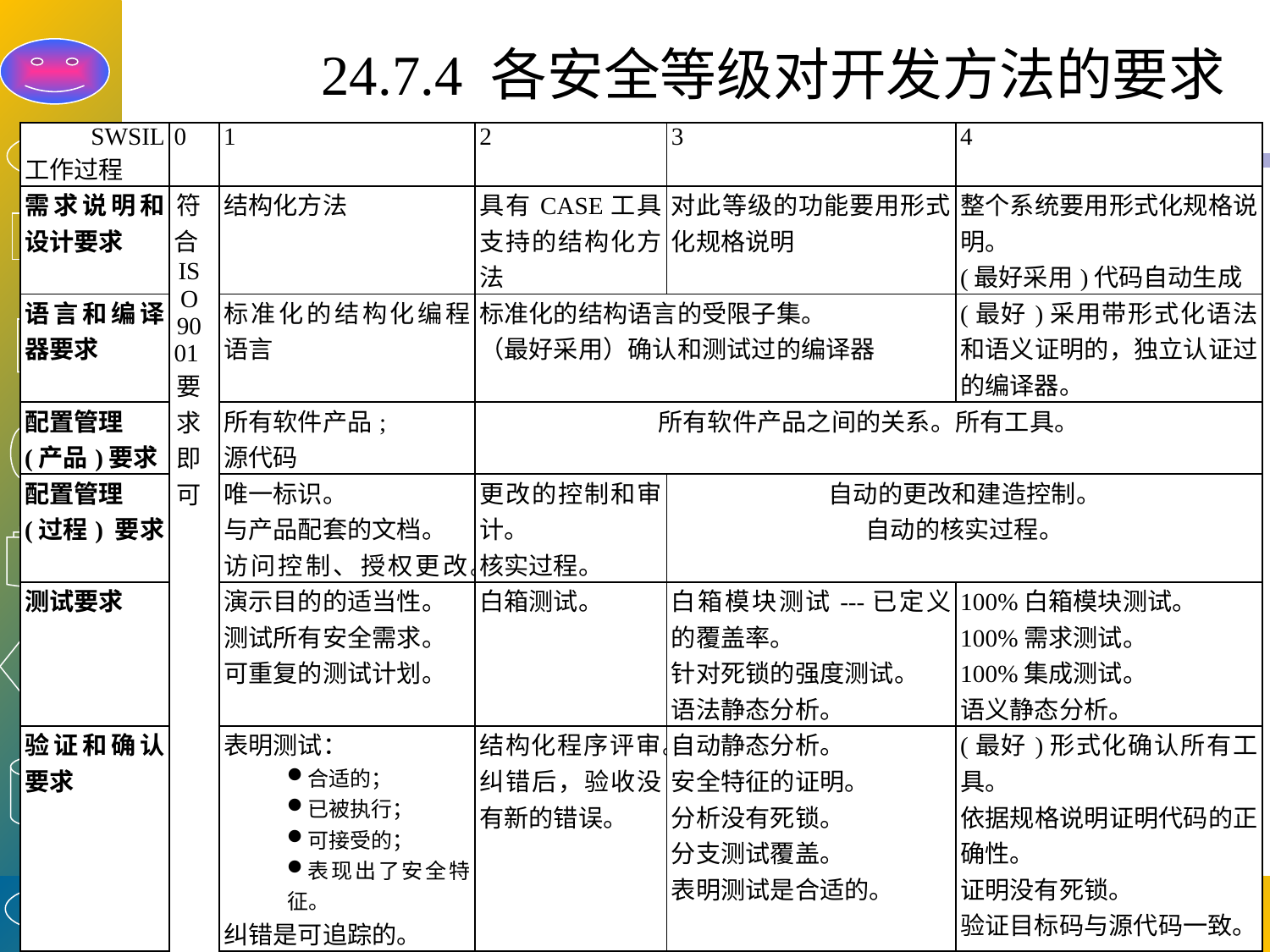

# 24.7.4 各安全等级对开发方法的要求
| SWSIL 工作过程 | 0 | 1 | 2 | 3 | 4 |
| --- | --- | --- | --- | --- | --- |
| 需求说明和设计要求 | 符合ISO 9001要求即可 | 结构化方法 | 具有CASE工具支持的结构化方法 | 对此等级的功能要用形式化规格说明 | 整个系统要用形式化规格说明。 (最好采用)代码自动生成 |
| 语言和编译器要求 |  | 标准化的结构化编程语言 | 标准化的结构语言的受限子集。 （最好采用）确认和测试过的编译器 |  | (最好)采用带形式化语法和语义证明的，独立认证过的编译器。 |
| 配置管理 (产品)要求 |  | 所有软件产品; 源代码 | 所有软件产品之间的关系。所有工具。 |  |  |
| 配置管理 (过程) 要求 |  | 唯一标识。 与产品配套的文档。 访问控制、授权更改。 | 更改的控制和审计。 核实过程。 | 自动的更改和建造控制。 自动的核实过程。 |  |
| 测试要求 |  | 演示目的的适当性。 测试所有安全需求。 可重复的测试计划。 | 白箱测试。 | 白箱模块测试---已定义的覆盖率。 针对死锁的强度测试。 语法静态分析。 | 100%白箱模块测试。 100%需求测试。 100%集成测试。 语义静态分析。 |
| 验证和确认要求 |  | 表明测试： 合适的； 已被执行； 可接受的； 表现出了安全特征。 纠错是可追踪的。 | 结构化程序评审。 纠错后，验收没有新的错误。 | 自动静态分析。 安全特征的证明。 分析没有死锁。 分支测试覆盖。 表明测试是合适的。 | (最好)形式化确认所有工具。 依据规格说明证明代码的正确性。 证明没有死锁。 验证目标码与源代码一致。 |
| 评估的材料要求 |  | 需求和验收准则。 QA和产品计划。 培训策略。 系统测试结果。 | 设计文档。 软件测试结果。 培训的结构。 | 技术、过程和工具材料。 目击测试。 充分的培训。 代码。 | 阶段和过程的全部材料。 |